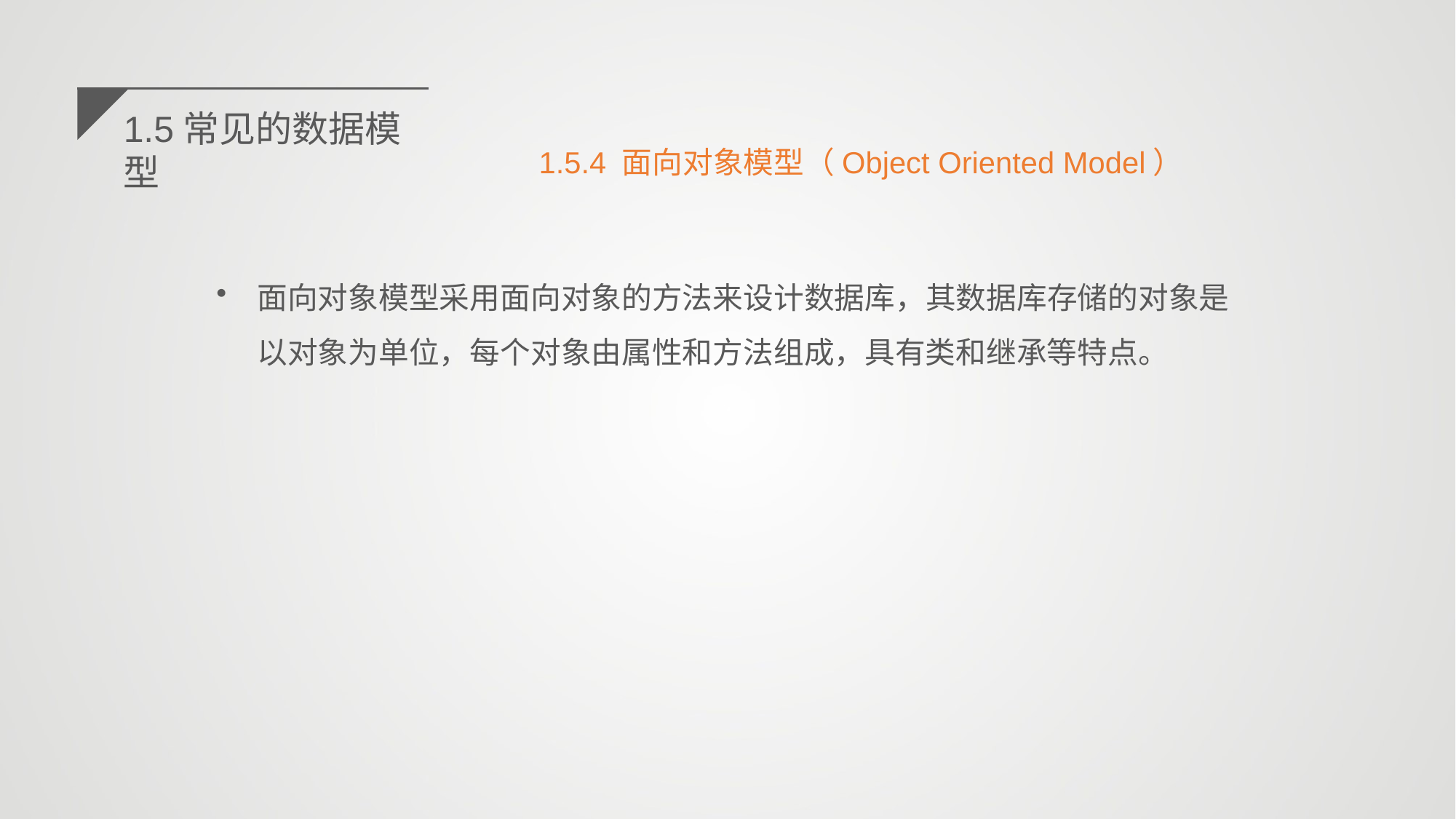

1.5常见的数据模型
1.5.4 面向对象模型（Object Oriented Model）

面向对象模型采用面向对象的方法来设计数据库，其数据库存储的对象是以对象为单位，每个对象由属性和方法组成，具有类和继承等特点。